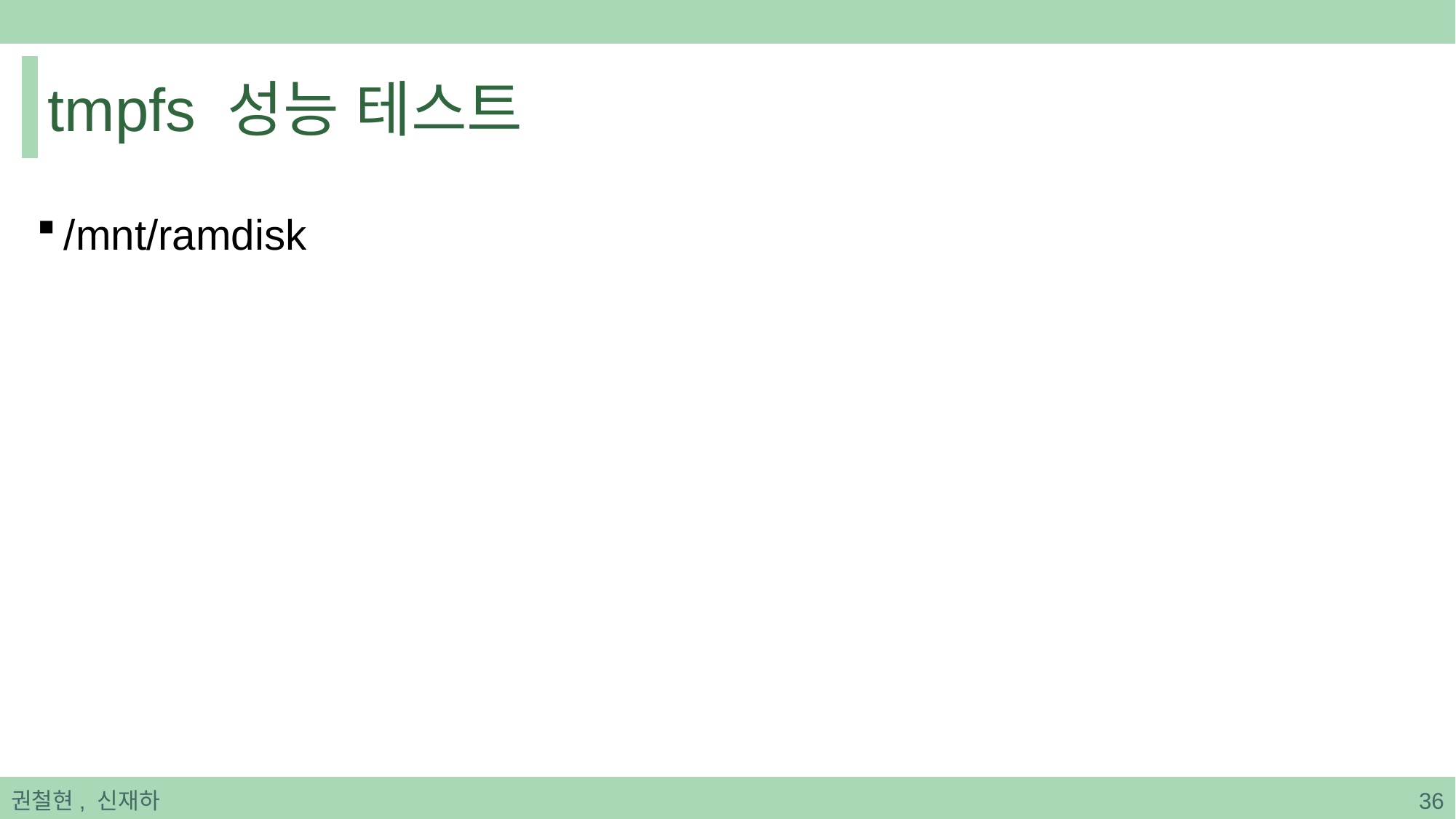

# tmpfs 성능 테스트
/mnt/ramdisk
권철현, 신재하
36